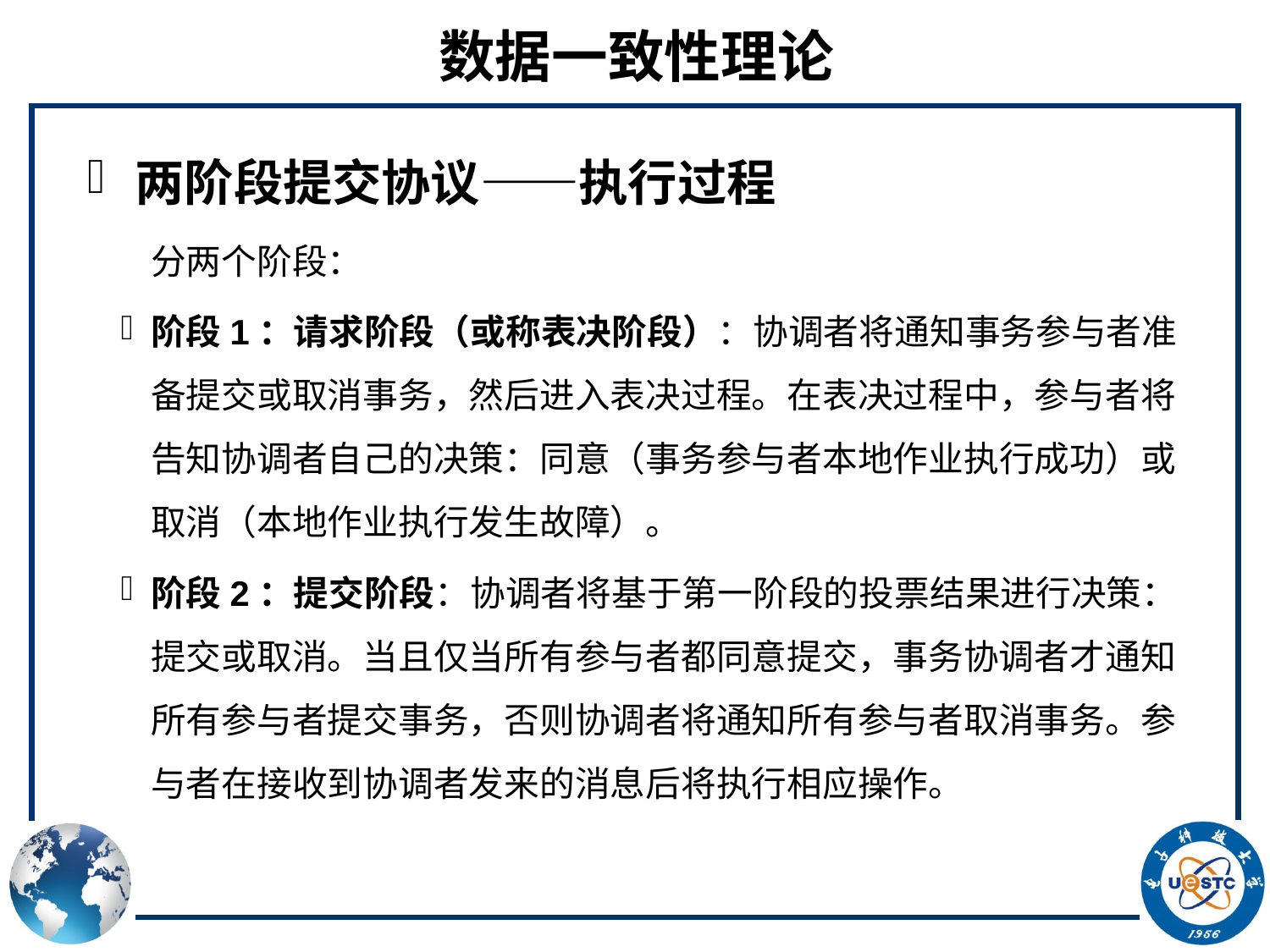

# 数据一致性理论
两阶段提交协议——执行过程
分两个阶段：
阶段1：请求阶段（或称表决阶段）：协调者将通知事务参与者准备提交或取消事务，然后进入表决过程。在表决过程中，参与者将告知协调者自己的决策：同意（事务参与者本地作业执行成功）或取消（本地作业执行发生故障）。
阶段2：提交阶段：协调者将基于第一阶段的投票结果进行决策：提交或取消。当且仅当所有参与者都同意提交，事务协调者才通知所有参与者提交事务，否则协调者将通知所有参与者取消事务。参与者在接收到协调者发来的消息后将执行相应操作。